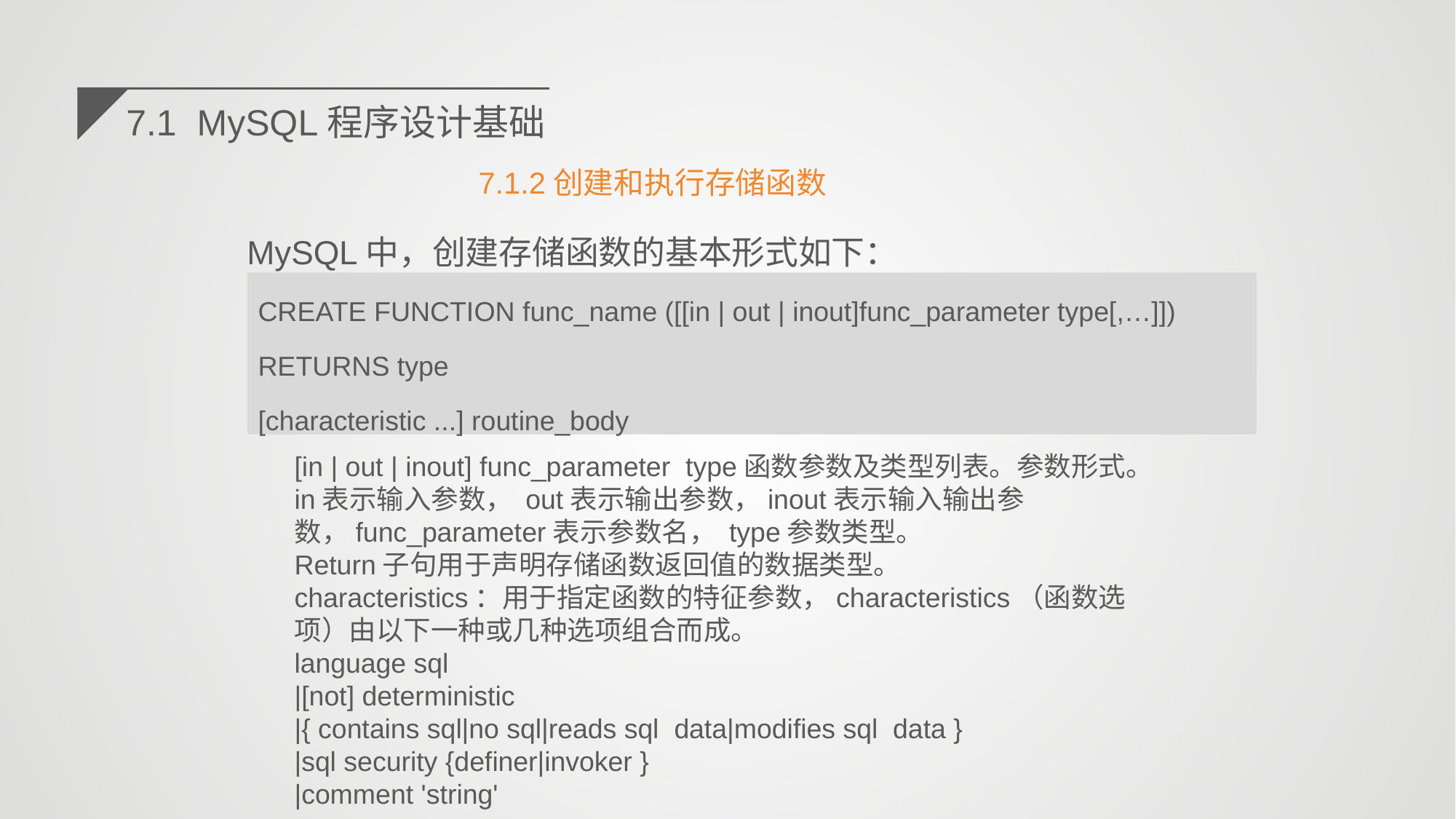

7.1  MySQL程序设计基础

7.1.2创建和执行存储函数
MySQL中，创建存储函数的基本形式如下：

CREATE FUNCTION func_name ([[in | out | inout]func_parameter type[,…]])
RETURNS type
[characteristic ...] routine_body

[in | out | inout] func_parameter  type函数参数及类型列表。参数形式。in表示输入参数， out表示输出参数，inout表示输入输出参数，func_parameter表示参数名， type参数类型。
Return子句用于声明存储函数返回值的数据类型。
characteristics：用于指定函数的特征参数，characteristics（函数选项）由以下一种或几种选项组合而成。
language sql
|[not] deterministic
|{ contains sql|no sql|reads sql  data|modifies sql  data }
|sql security {definer|invoker }
|comment 'string'